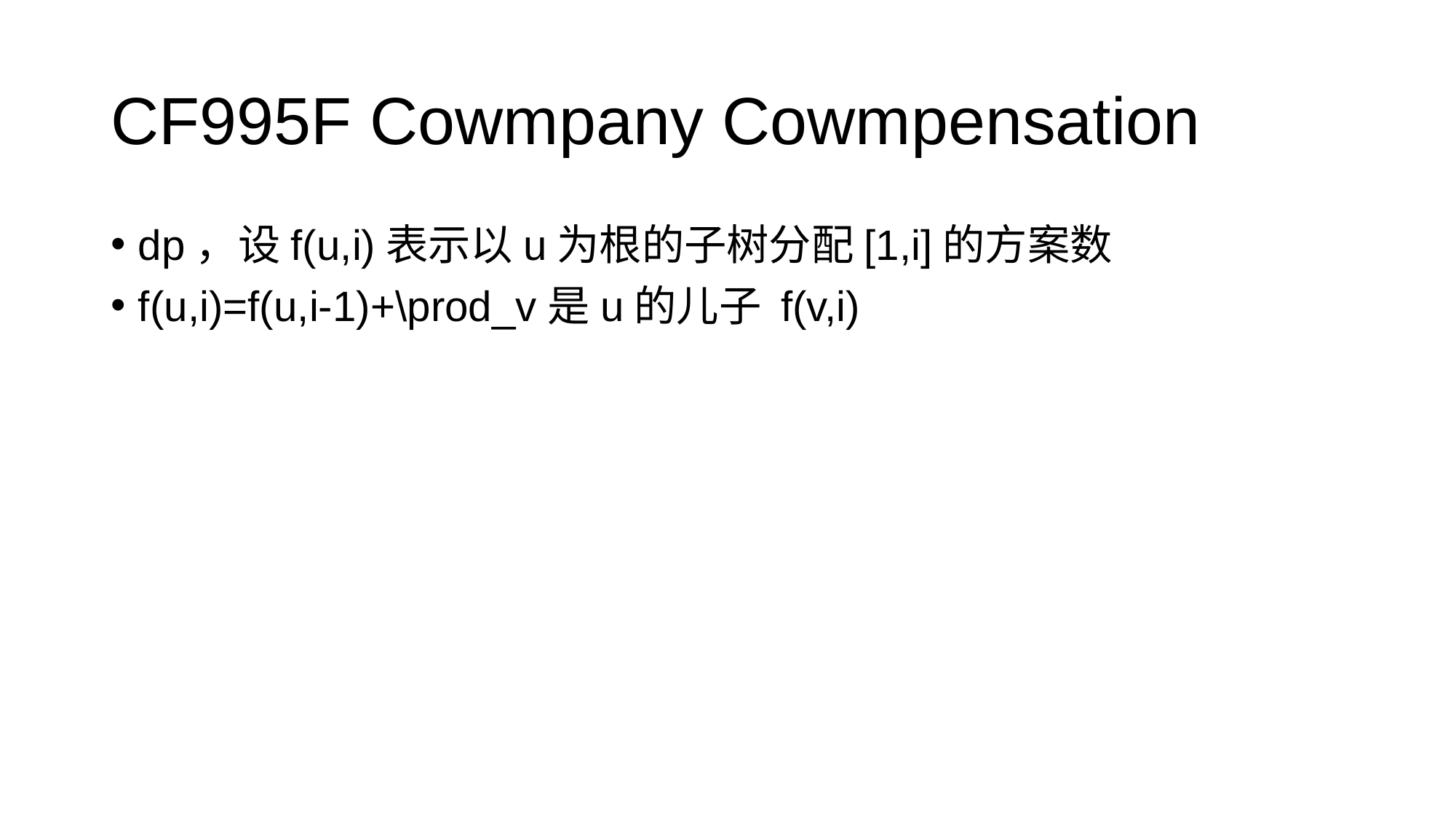

# CF995F Cowmpany Cowmpensation
dp，设f(u,i)表示以u为根的子树分配[1,i]的方案数
f(u,i)=f(u,i-1)+\prod_v是u的儿子 f(v,i)